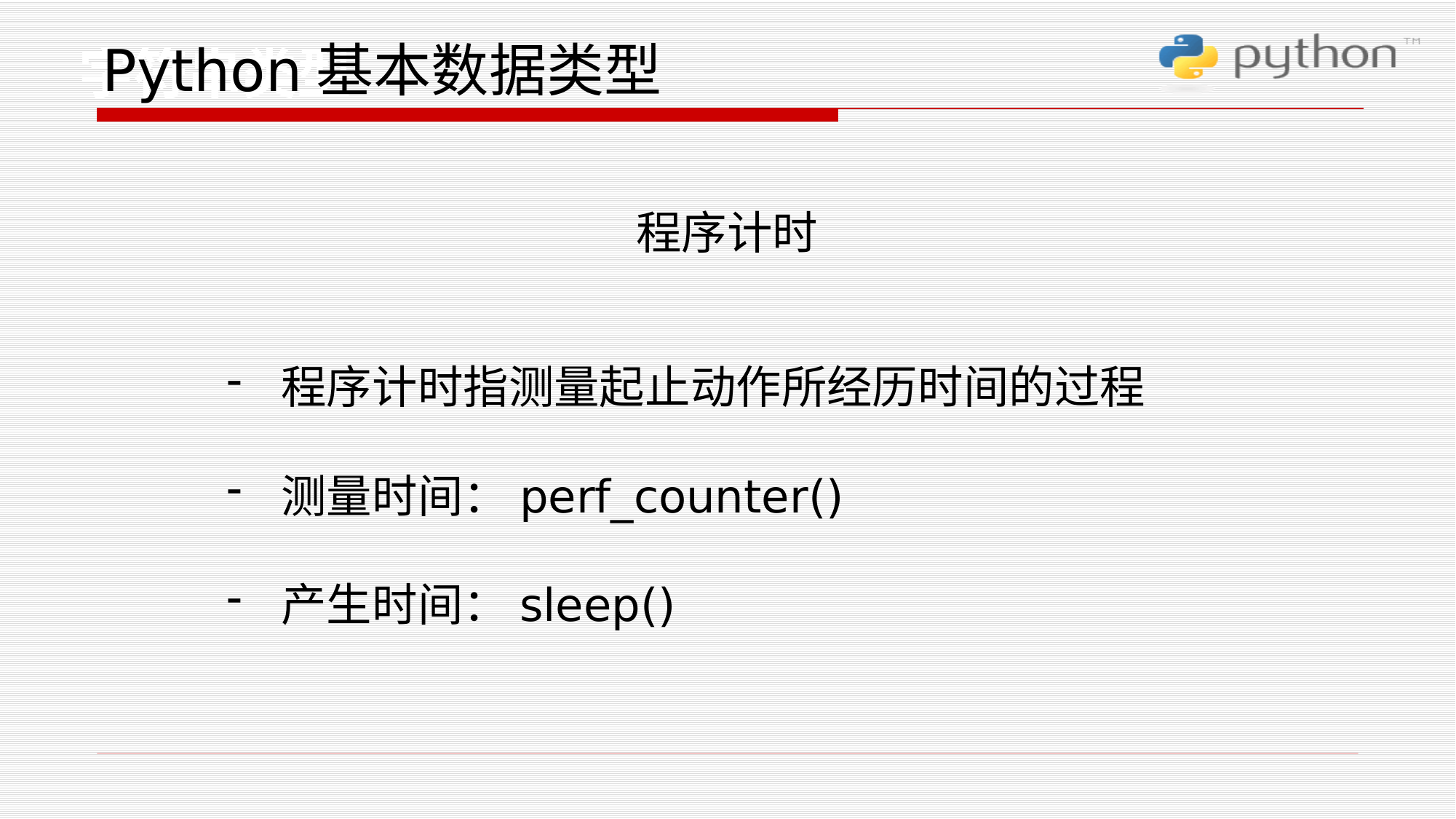

字符串类型
# Python基本数据类型
程序计时
程序计时指测量起止动作所经历时间的过程

测量时间：perf_counter()

产生时间：sleep()